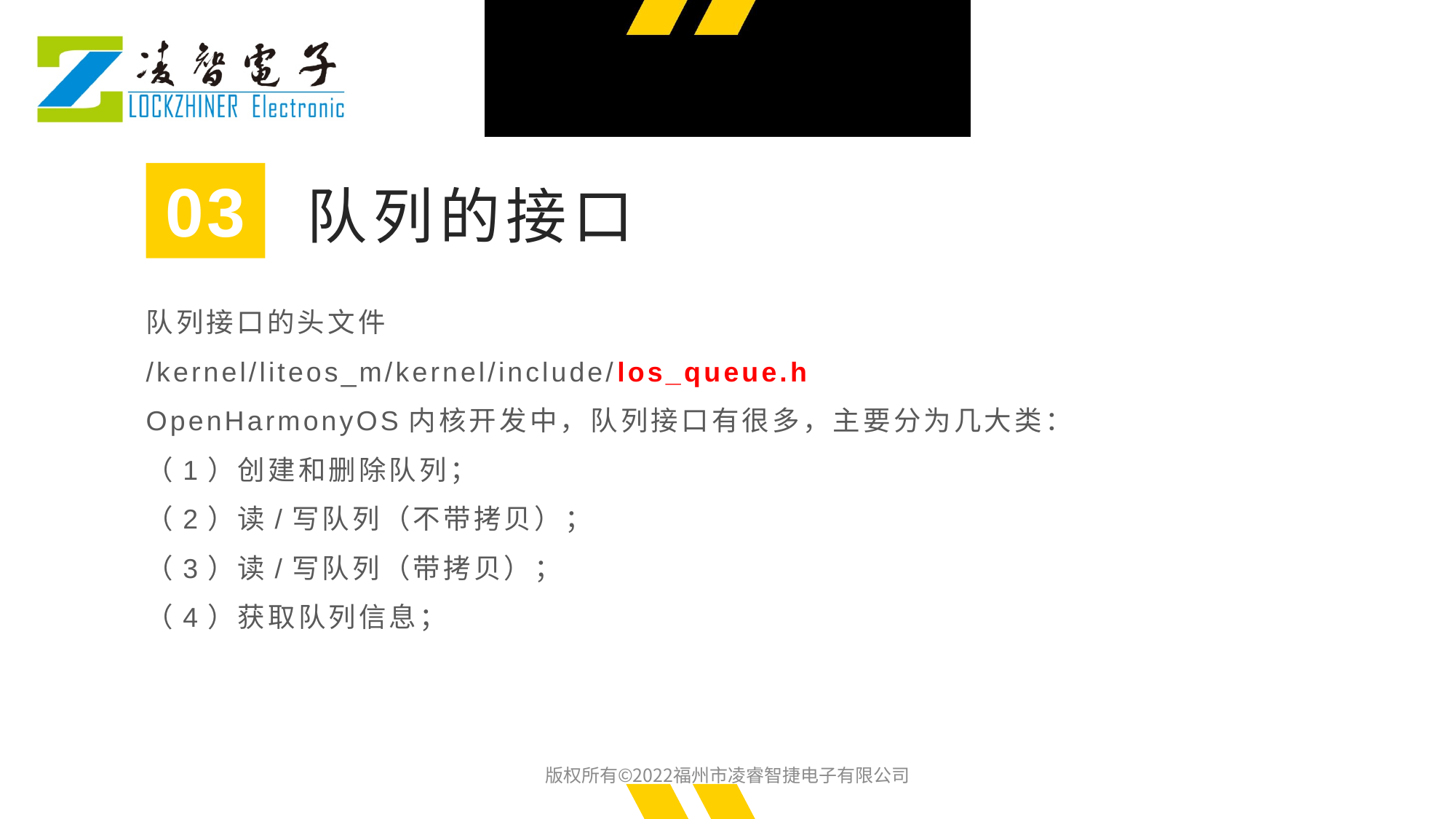

03
队列的接口
队列接口的头文件
/kernel/liteos_m/kernel/include/los_queue.h
OpenHarmonyOS内核开发中，队列接口有很多，主要分为几大类：
（1）创建和删除队列；
（2）读/写队列（不带拷贝）；
（3）读/写队列（带拷贝）；
（4）获取队列信息；
版权所有©2022福州市凌睿智捷电子有限公司
6